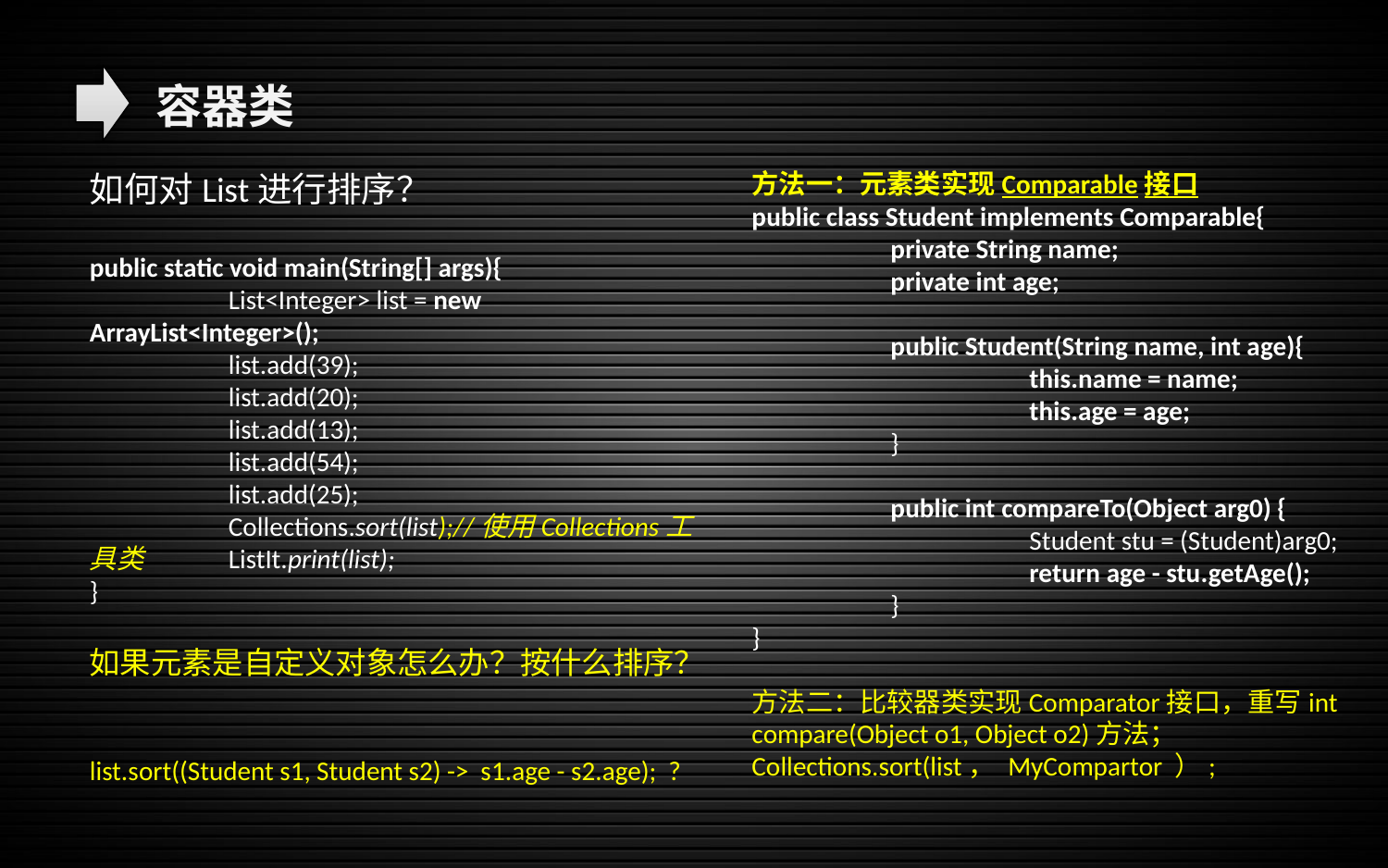

容器类
如何对List进行排序？

public static void main(String[] args){
	List<Integer> list = new ArrayList<Integer>();
	list.add(39);
	list.add(20);
	list.add(13);
	list.add(54);
	list.add(25);
	Collections.sort(list);//使用Collections工具类	ListIt.print(list);
}

如果元素是自定义对象怎么办？按什么排序？

list.sort((Student s1, Student s2) ->  s1.age - s2.age);  ?
方法一：元素类实现Comparable接口
public class Student implements Comparable{
	private String name;
	private int age;

	public Student(String name, int age){
		this.name = name;
		this.age = age;
	}

	public int compareTo(Object arg0) {
		Student stu = (Student)arg0;
		return age - stu.getAge();
	}
}

方法二：比较器类实现Comparator接口，重写int compare(Object o1, Object o2)方法；
Collections.sort(list， MyCompartor ）;